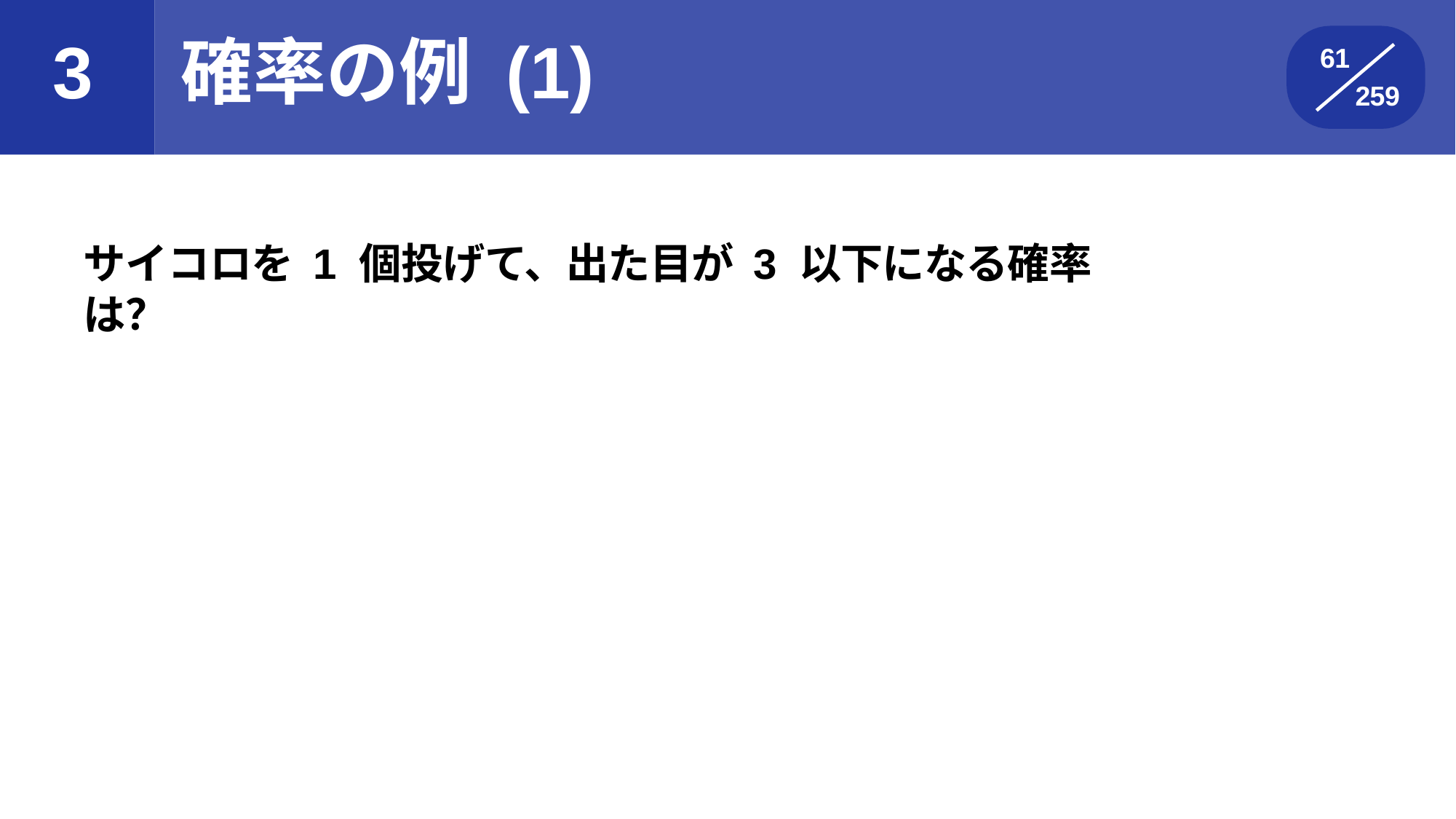

3	確率の例 (1)
61
259
サイコロを 1 個投げて、出た目が 3 以下になる確率は？